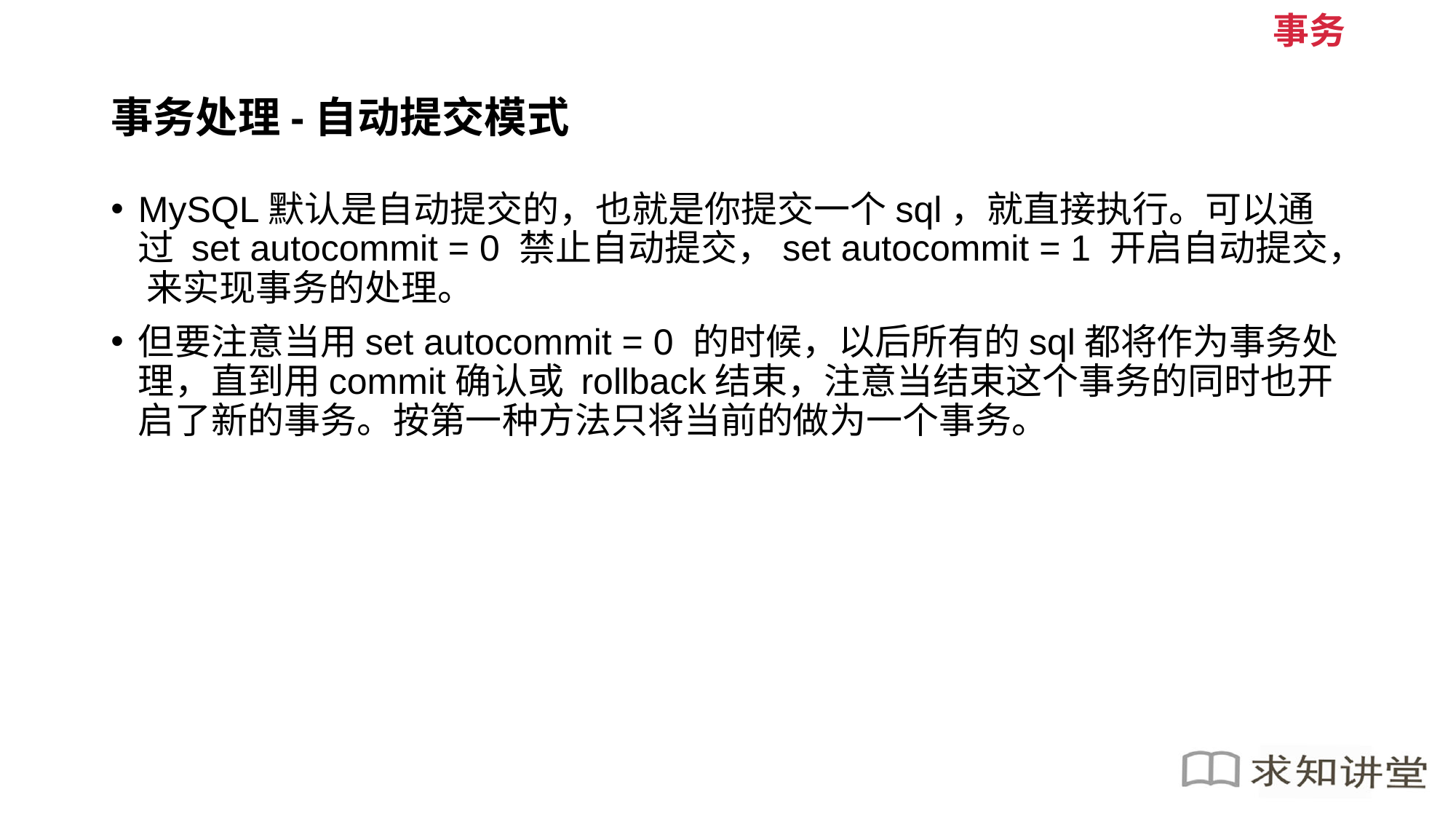

事务
# 事务处理-自动提交模式
MySQL默认是自动提交的，也就是你提交一个sql，就直接执行。可以通过 set autocommit = 0 禁止自动提交，set autocommit = 1 开启自动提交， 来实现事务的处理。
但要注意当用set autocommit = 0 的时候，以后所有的sql都将作为事务处理，直到用commit确认或 rollback结束，注意当结束这个事务的同时也开启了新的事务。按第一种方法只将当前的做为一个事务。